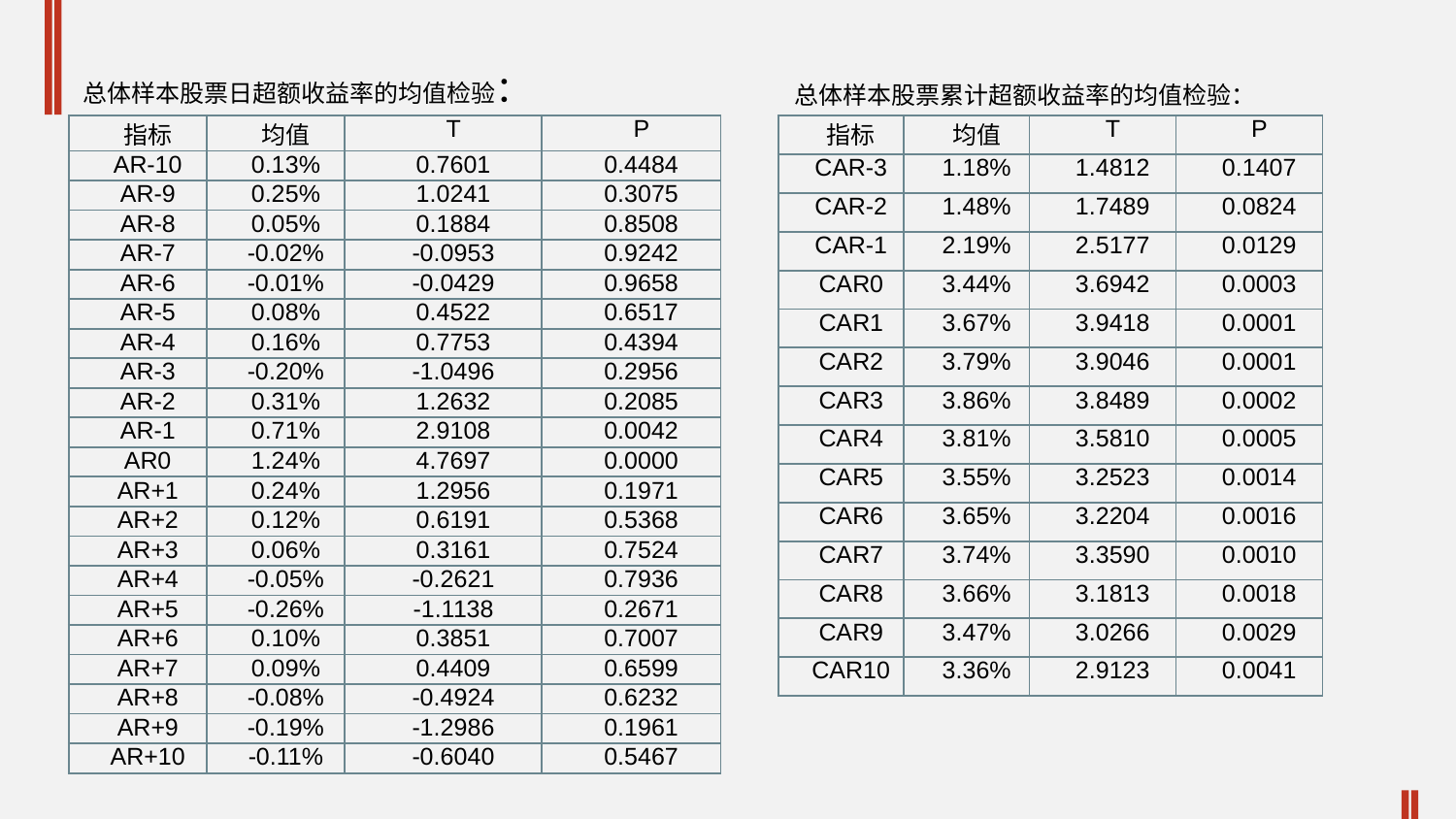

总体样本股票日超额收益率的均值检验：
总体样本股票累计超额收益率的均值检验：
| 指标 | 均值 | T | P |
| --- | --- | --- | --- |
| AR-10 | 0.13% | 0.7601 | 0.4484 |
| AR-9 | 0.25% | 1.0241 | 0.3075 |
| AR-8 | 0.05% | 0.1884 | 0.8508 |
| AR-7 | -0.02% | -0.0953 | 0.9242 |
| AR-6 | -0.01% | -0.0429 | 0.9658 |
| AR-5 | 0.08% | 0.4522 | 0.6517 |
| AR-4 | 0.16% | 0.7753 | 0.4394 |
| AR-3 | -0.20% | -1.0496 | 0.2956 |
| AR-2 | 0.31% | 1.2632 | 0.2085 |
| AR-1 | 0.71% | 2.9108 | 0.0042 |
| AR0 | 1.24% | 4.7697 | 0.0000 |
| AR+1 | 0.24% | 1.2956 | 0.1971 |
| AR+2 | 0.12% | 0.6191 | 0.5368 |
| AR+3 | 0.06% | 0.3161 | 0.7524 |
| AR+4 | -0.05% | -0.2621 | 0.7936 |
| AR+5 | -0.26% | -1.1138 | 0.2671 |
| AR+6 | 0.10% | 0.3851 | 0.7007 |
| AR+7 | 0.09% | 0.4409 | 0.6599 |
| AR+8 | -0.08% | -0.4924 | 0.6232 |
| AR+9 | -0.19% | -1.2986 | 0.1961 |
| AR+10 | -0.11% | -0.6040 | 0.5467 |
| 指标 | 均值 | T | P |
| --- | --- | --- | --- |
| CAR-3 | 1.18% | 1.4812 | 0.1407 |
| CAR-2 | 1.48% | 1.7489 | 0.0824 |
| CAR-1 | 2.19% | 2.5177 | 0.0129 |
| CAR0 | 3.44% | 3.6942 | 0.0003 |
| CAR1 | 3.67% | 3.9418 | 0.0001 |
| CAR2 | 3.79% | 3.9046 | 0.0001 |
| CAR3 | 3.86% | 3.8489 | 0.0002 |
| CAR4 | 3.81% | 3.5810 | 0.0005 |
| CAR5 | 3.55% | 3.2523 | 0.0014 |
| CAR6 | 3.65% | 3.2204 | 0.0016 |
| CAR7 | 3.74% | 3.3590 | 0.0010 |
| CAR8 | 3.66% | 3.1813 | 0.0018 |
| CAR9 | 3.47% | 3.0266 | 0.0029 |
| CAR10 | 3.36% | 2.9123 | 0.0041 |